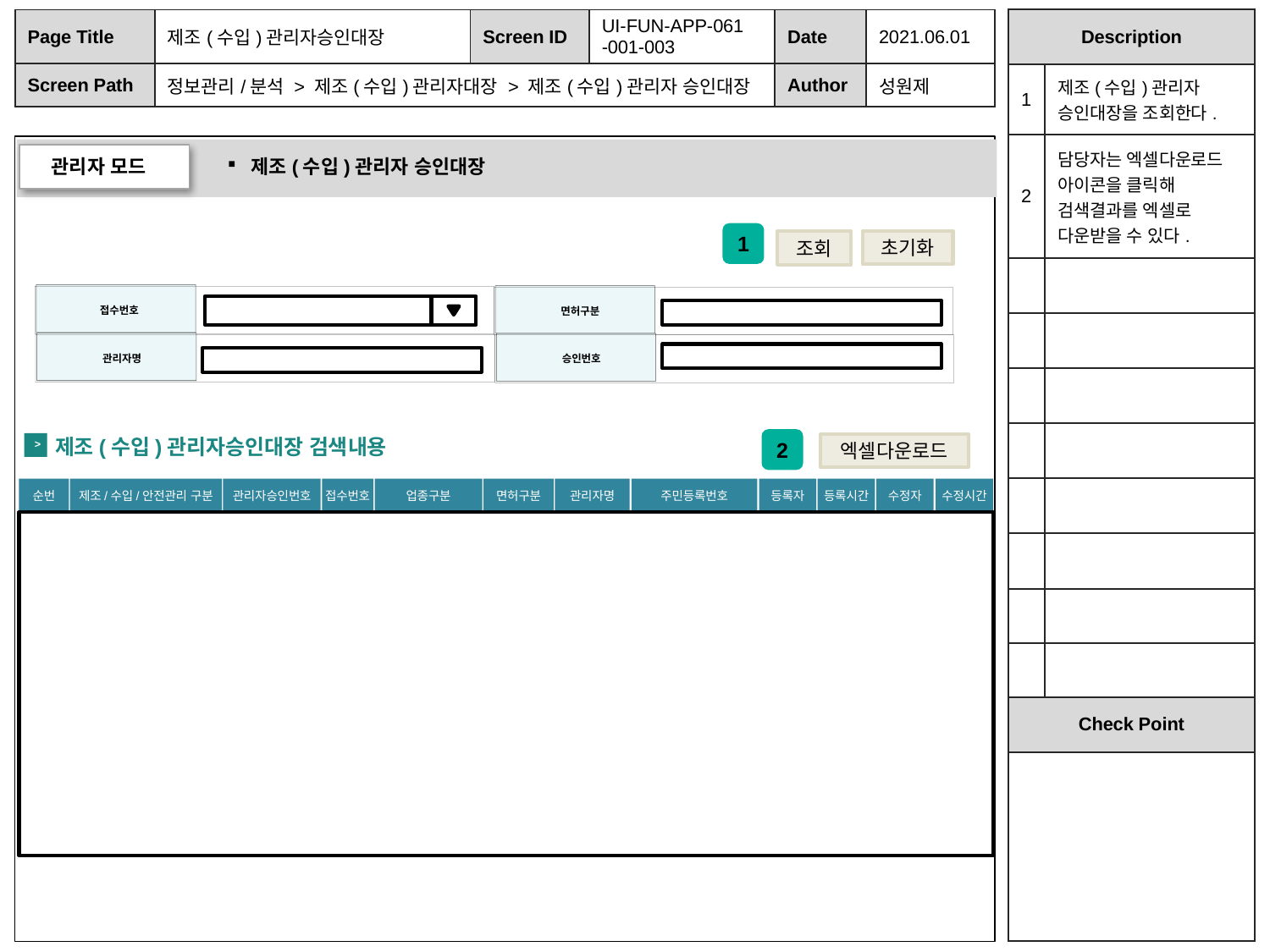

| Description |  |
| --- | --- |
| 1 | 제조(수입)관리자 승인대장을 조회한다. |
| 2 | 담당자는 엑셀다운로드 아이콘을 클릭해 검색결과를 엑셀로 다운받을 수 있다. |
|  |  |
|  |  |
|  |  |
|  |  |
|  |  |
|  |  |
|  |  |
|  |  |
| Check Point |  |
|  |  |
| Page Title | 제조(수입)관리자승인대장 | Screen ID | UI-FUN-APP-061 -001-003 | Date | 2021.06.01 |
| --- | --- | --- | --- | --- | --- |
| Screen Path | 정보관리/분석 > 제조(수입)관리자대장 > 제조(수입)관리자 승인대장 |  |  | Author | 성원제 |

관리자 모드
제조(수입)관리자 승인대장
1
초기화
조회

접수번호

면허구분

관리자명

승인번호

제조(수입)관리자승인대장 검색내용
>
2
엑셀다운로드
주민등록번호
등록시간
수정자
수정시간
순번
제조/수입/안전관리 구분
관리자승인번호
접수번호
업종구분
면허구분
관리자명
등록자